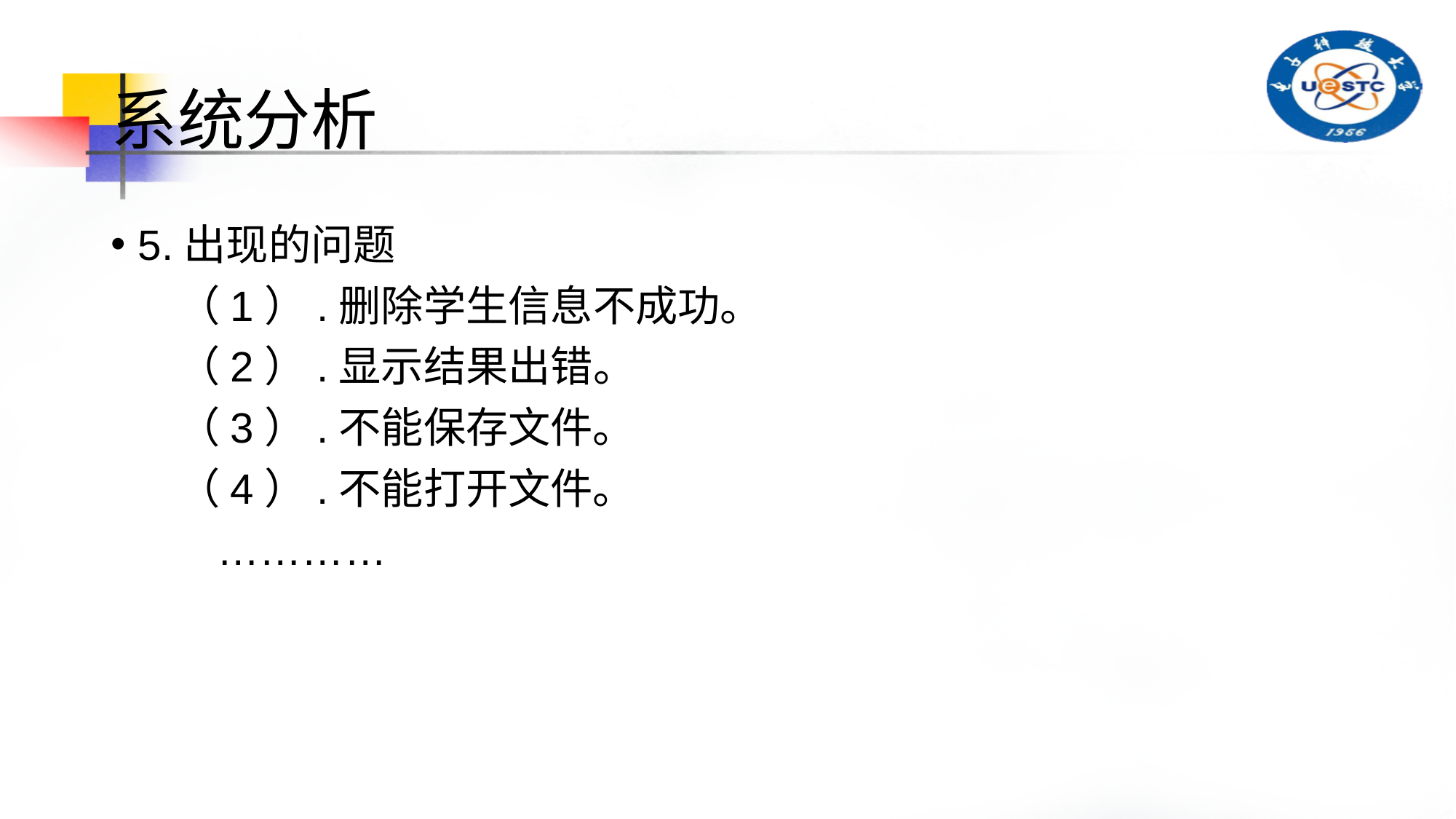

# 系统分析
5.出现的问题
      （1）.删除学生信息不成功。
      （2）.显示结果出错。
      （3）.不能保存文件。
      （4）.不能打开文件。
         …………